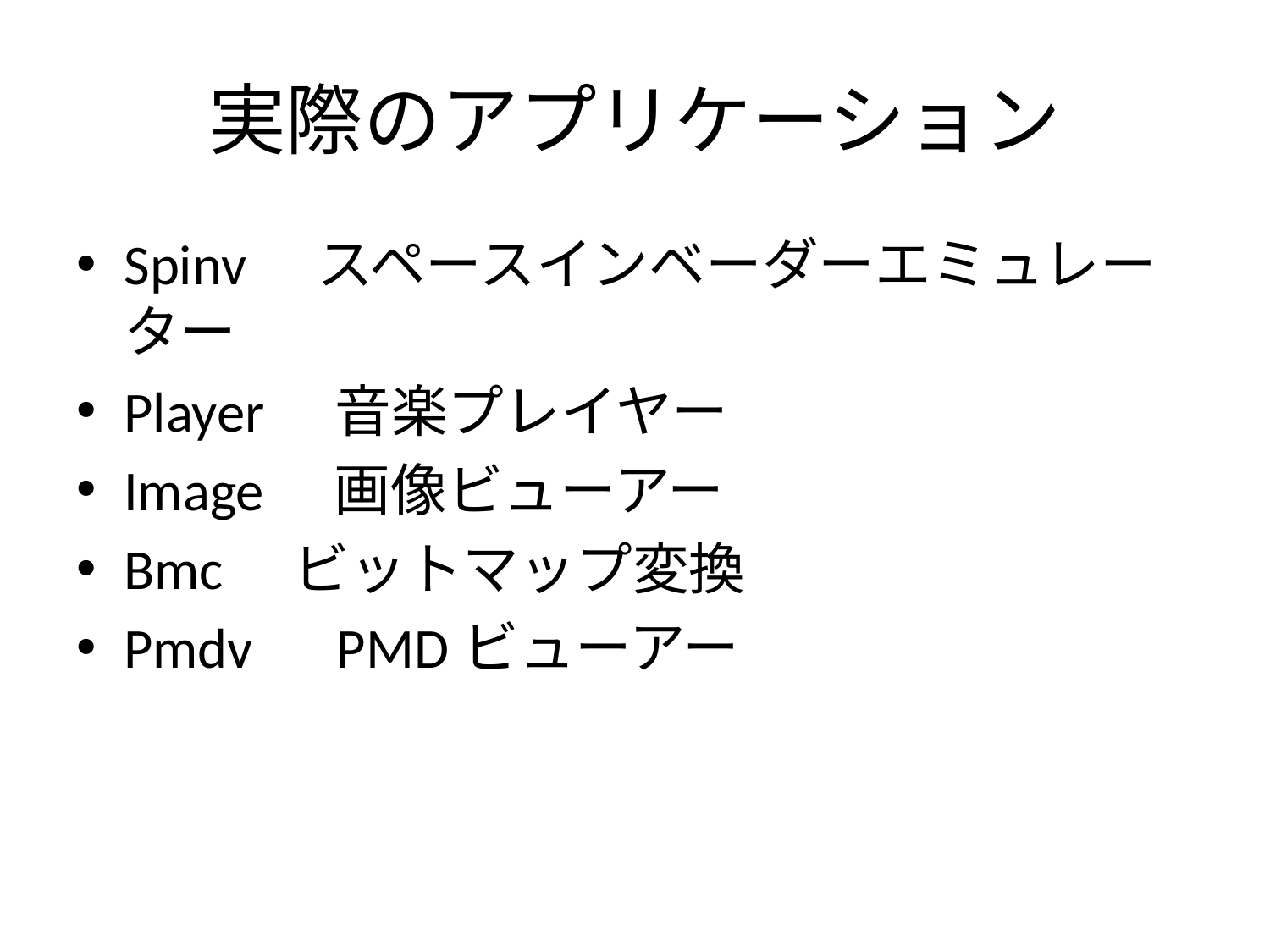

# 実際のアプリケーション
Spinv　スペースインベーダーエミュレーター
Player　音楽プレイヤー
Image　画像ビューアー
Bmc　ビットマップ変換
Pmdv　PMDビューアー